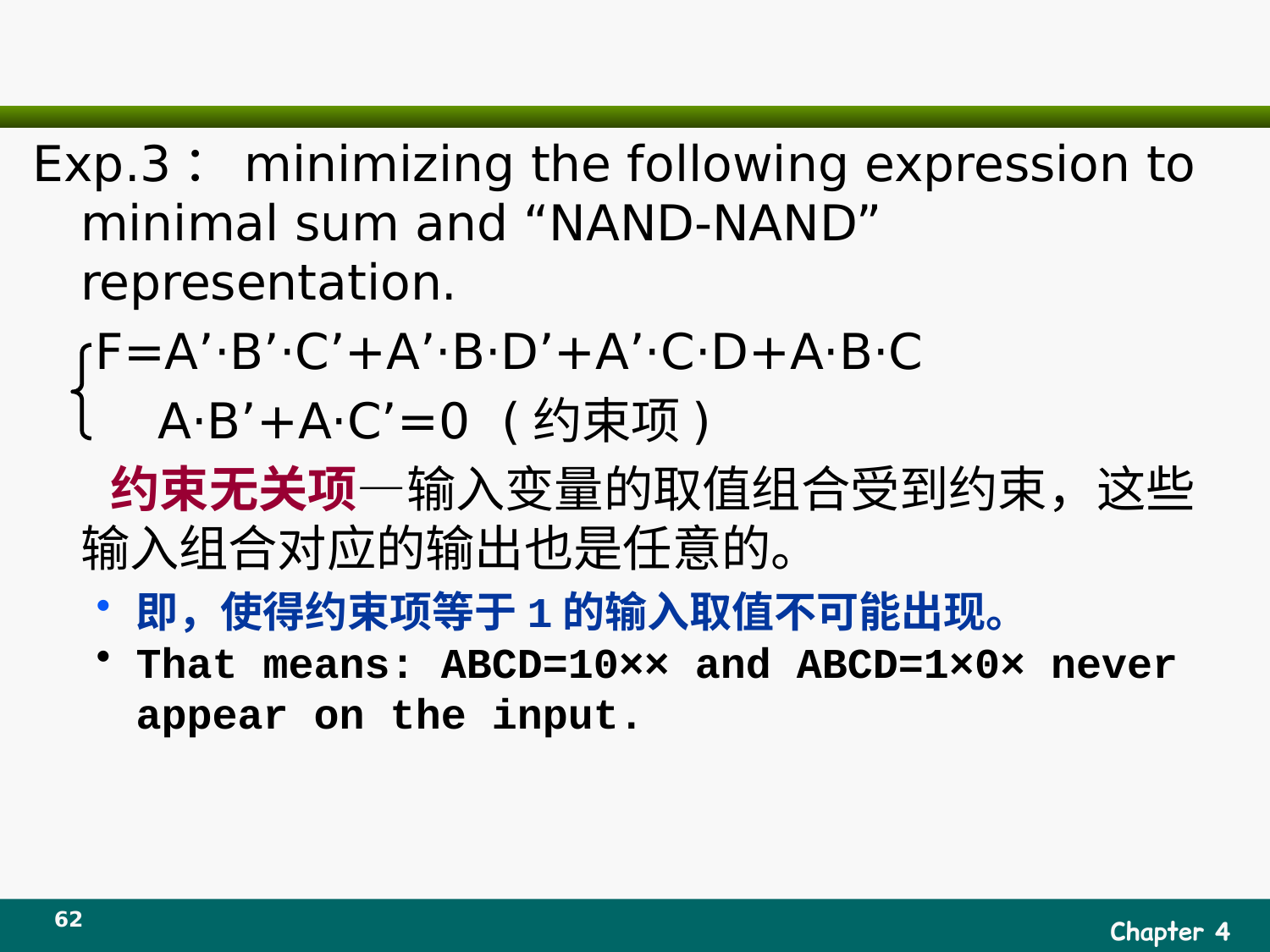

#
Exp.3：minimizing the following expression to minimal sum and “NAND-NAND” representation.
    F=A’·B’·C’+A’·B·D’+A’·C·D+A·B·C
        A·B’+A·C’=0  (约束项)
      约束无关项—输入变量的取值组合受到约束，这些输入组合对应的输出也是任意的。
即，使得约束项等于1的输入取值不可能出现。
That means: ABCD=10×× and ABCD=1×0× never appear on the input.

62
Chapter 4